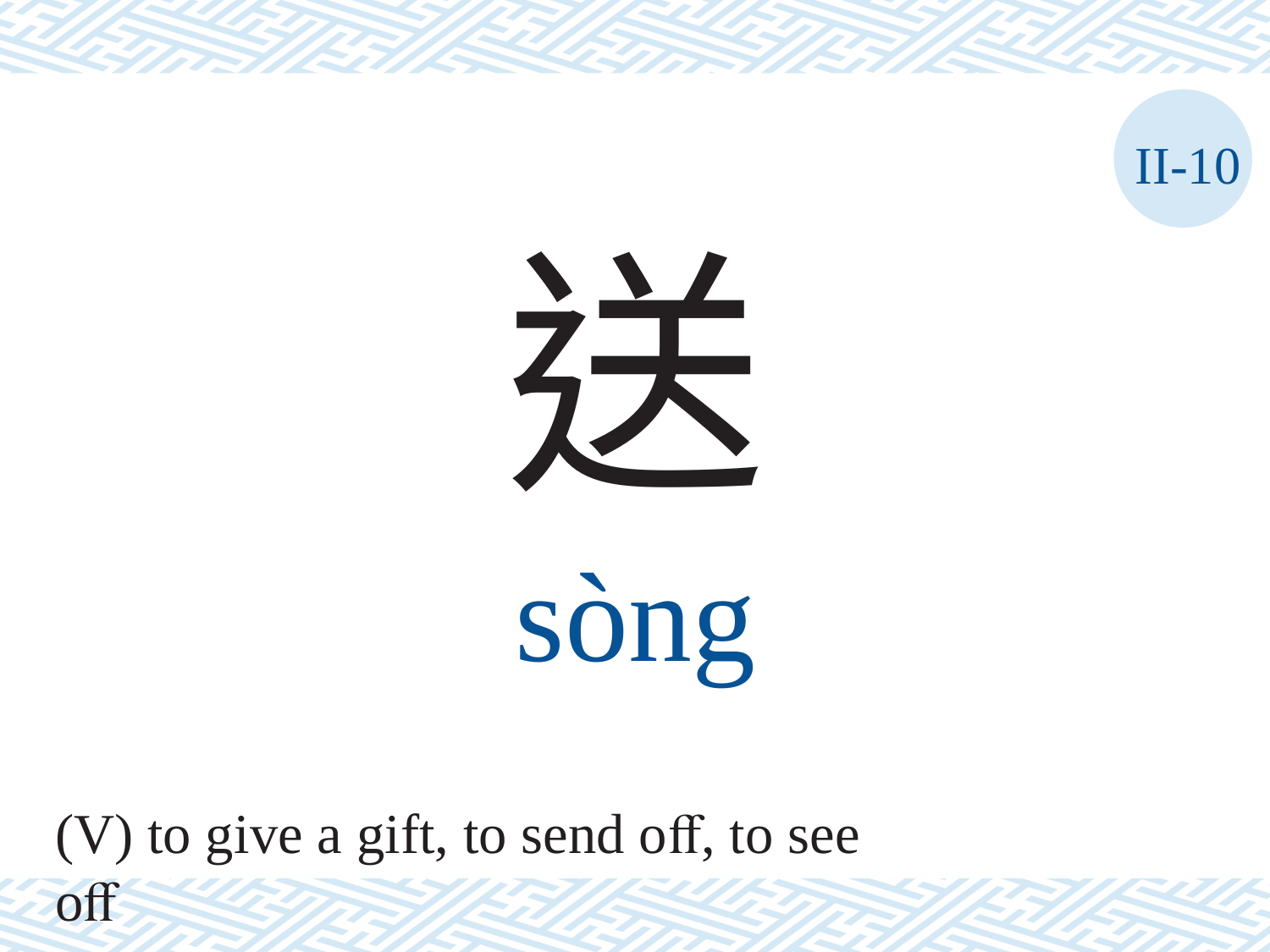

II-10
送
sòng
(V) to give a gift, to send oﬀ, to see oﬀ